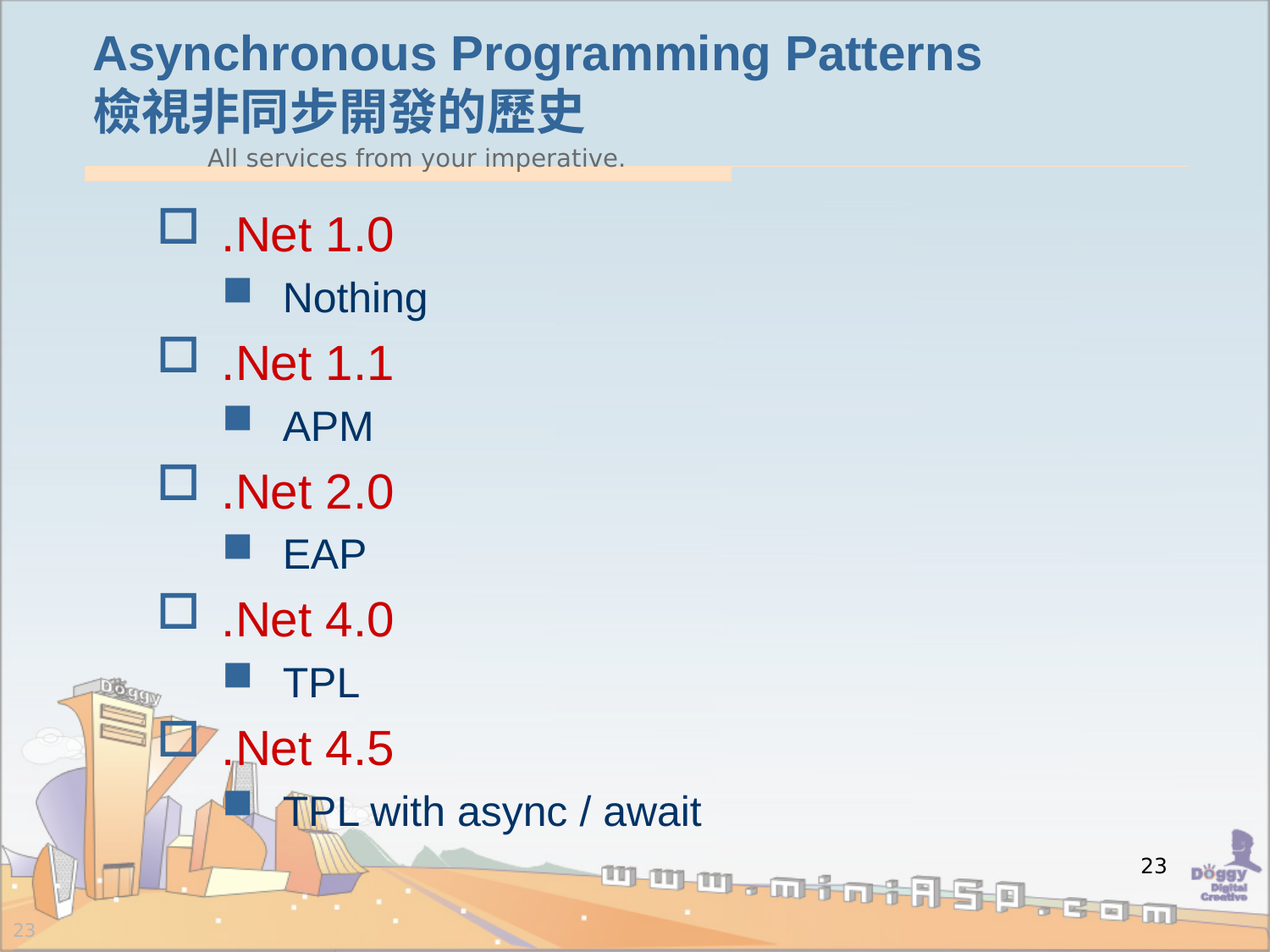

# Asynchronous Programming Patterns 檢視非同步開發的歷史
.Net 1.0
Nothing
.Net 1.1
APM
.Net 2.0
EAP
.Net 4.0
TPL
.Net 4.5
TPL with async / await
23